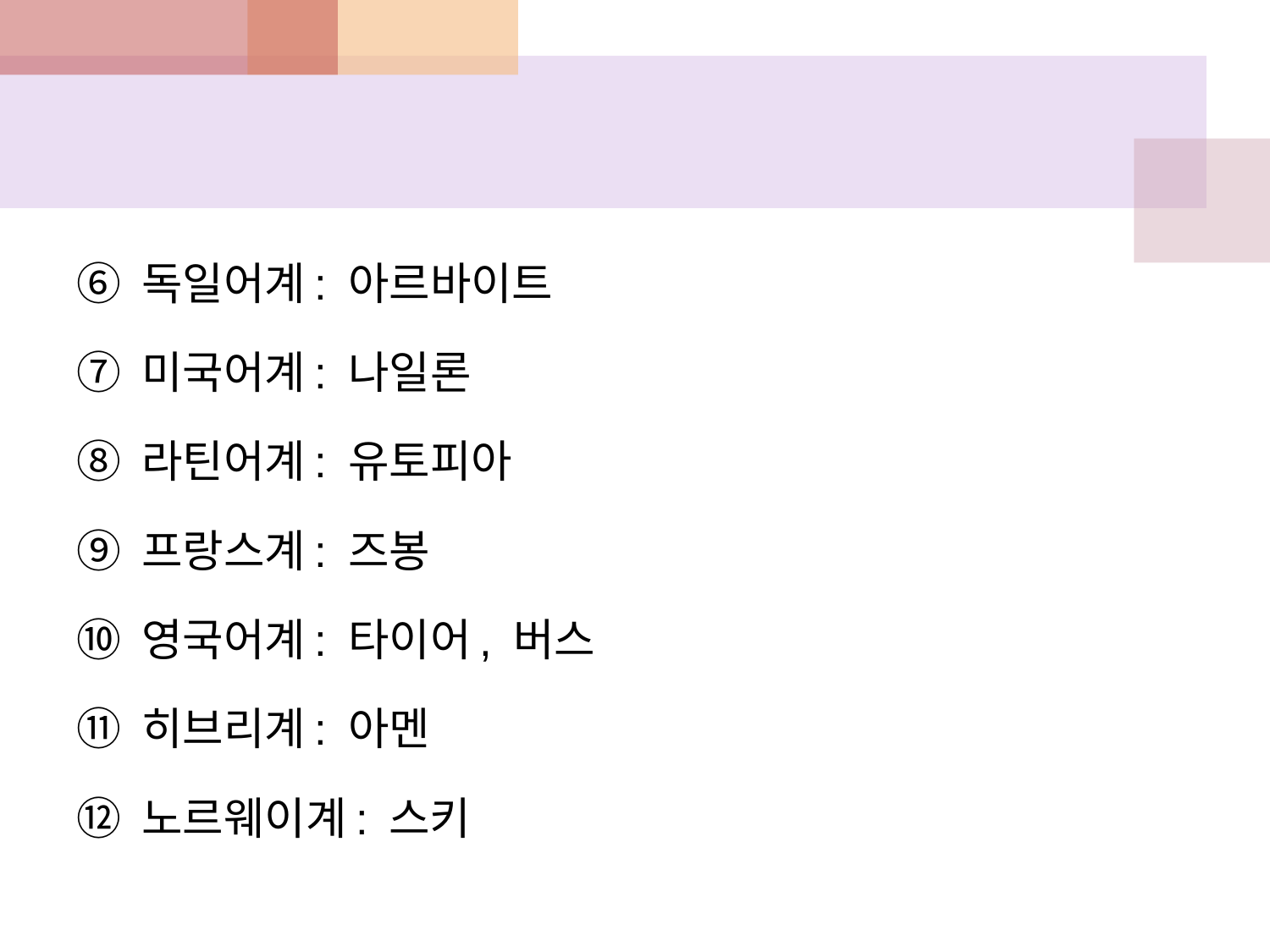

#
⑥ 독일어계: 아르바이트
⑦ 미국어계: 나일론
⑧ 라틴어계: 유토피아
⑨ 프랑스계: 즈봉
⑩ 영국어계: 타이어, 버스
⑪ 히브리계: 아멘
⑫ 노르웨이계: 스키